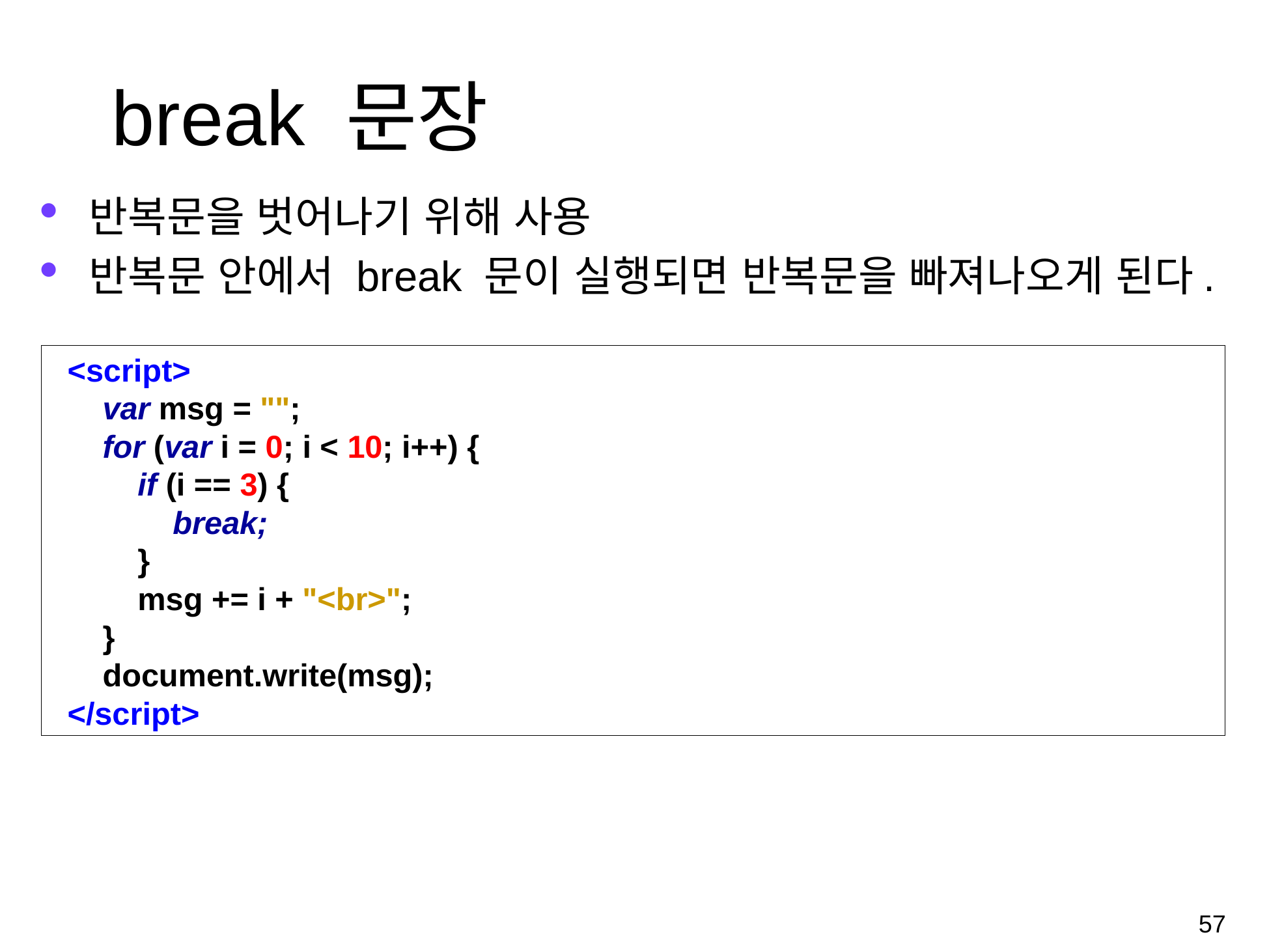

# break 문장
반복문을 벗어나기 위해 사용
반복문 안에서 break 문이 실행되면 반복문을 빠져나오게 된다.
<script>
    var msg = "";
    for (var i = 0; i < 10; i++) {
        if (i == 3) {
            break;
        }
        msg += i + "<br>";
    }
    document.write(msg);
</script>
57